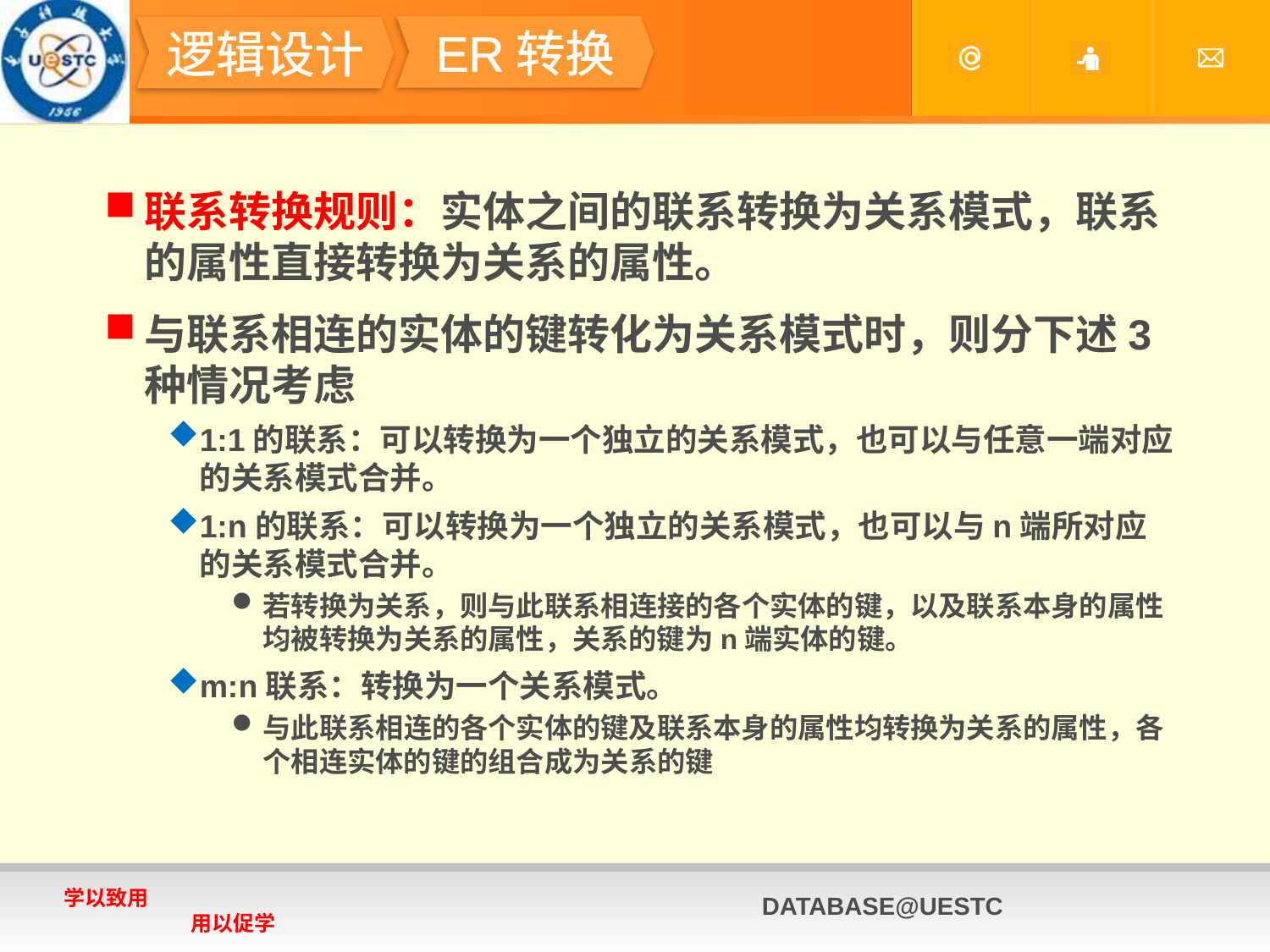

#
ER转换
逻辑设计
联系转换规则：实体之间的联系转换为关系模式，联系的属性直接转换为关系的属性。
与联系相连的实体的键转化为关系模式时，则分下述3种情况考虑
1:1的联系：可以转换为一个独立的关系模式，也可以与任意一端对应的关系模式合并。
1:n的联系：可以转换为一个独立的关系模式，也可以与n端所对应的关系模式合并。
若转换为关系，则与此联系相连接的各个实体的键，以及联系本身的属性均被转换为关系的属性，关系的键为n端实体的键。
m:n联系：转换为一个关系模式。
与此联系相连的各个实体的键及联系本身的属性均转换为关系的属性，各个相连实体的键的组合成为关系的键